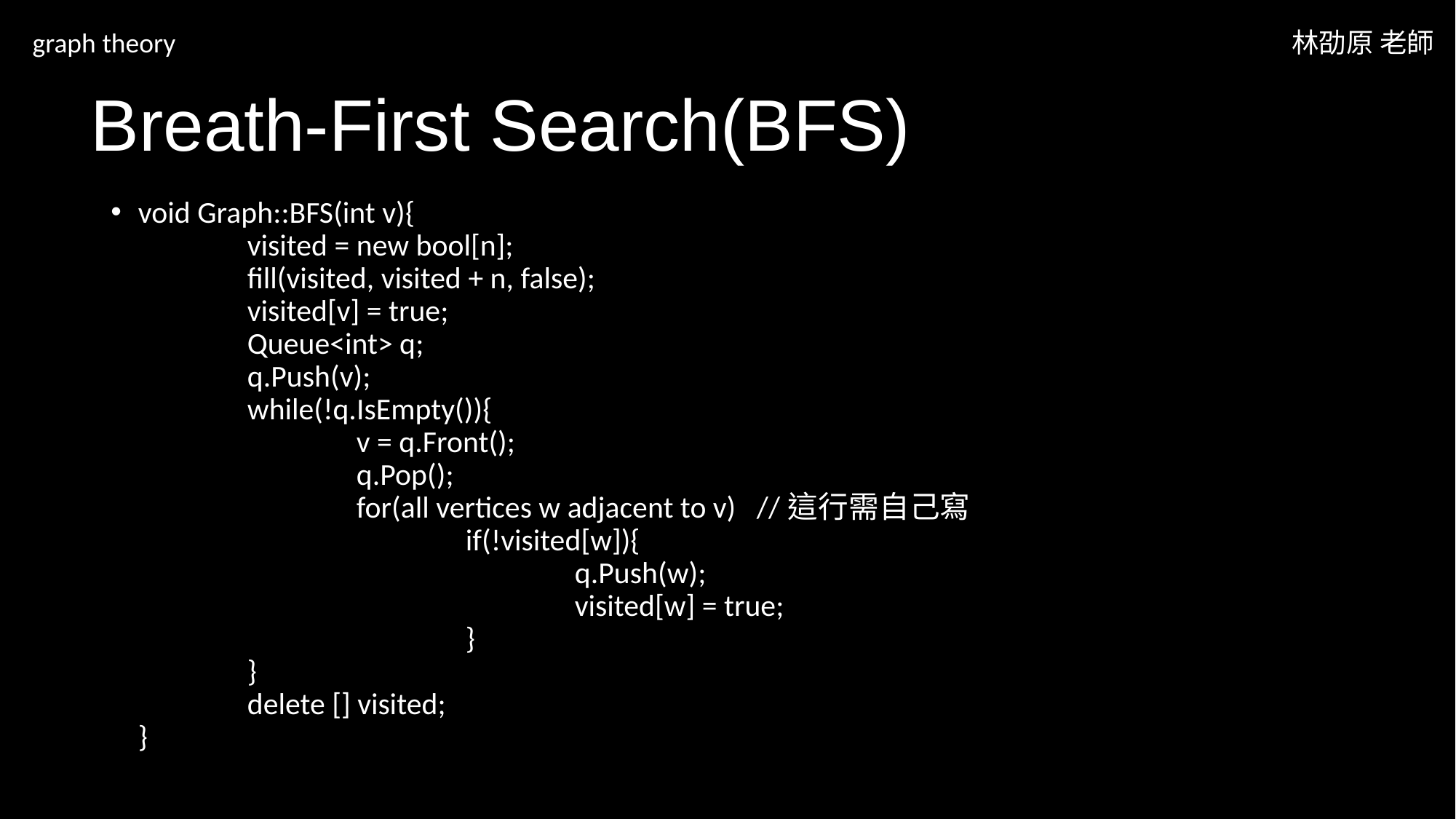

graph theory
林劭原 老師
# Breath-First Search(BFS)
void Graph::BFS(int v){
	visited = new bool[n];
	fill(visited, visited + n, false);
	visited[v] = true;
	Queue<int> q;
	q.Push(v);
	while(!q.IsEmpty()){
		v = q.Front();
		q.Pop();
		for(all vertices w adjacent to v)   //這行需自己寫
			if(!visited[w]){
				q.Push(w);
				visited[w] = true;
			}
	}
	delete [] visited;
}